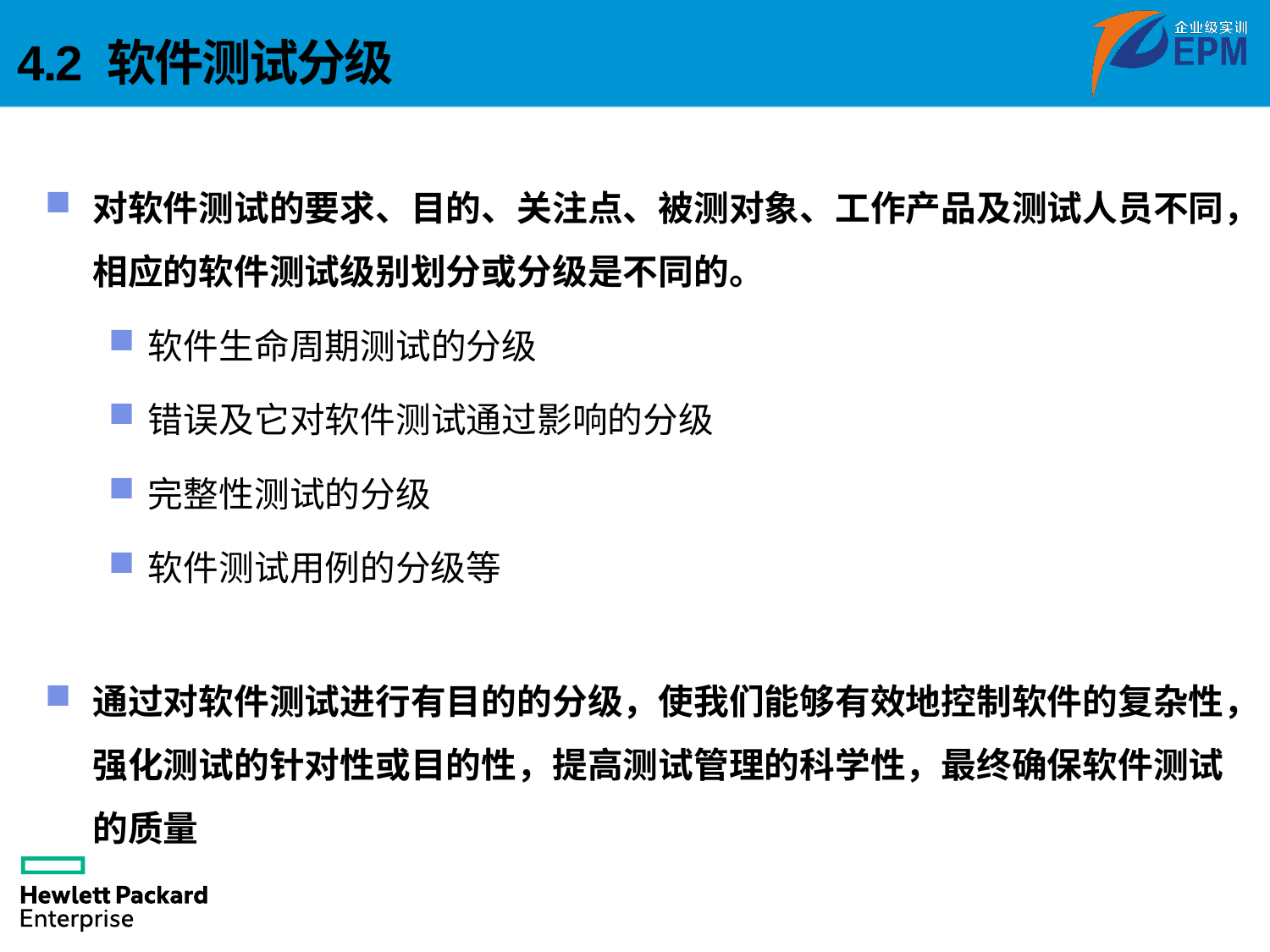

4.2 软件测试分级
对软件测试的要求、目的、关注点、被测对象、工作产品及测试人员不同，相应的软件测试级别划分或分级是不同的。
软件生命周期测试的分级
错误及它对软件测试通过影响的分级
完整性测试的分级
软件测试用例的分级等

通过对软件测试进行有目的的分级，使我们能够有效地控制软件的复杂性，强化测试的针对性或目的性，提高测试管理的科学性，最终确保软件测试的质量